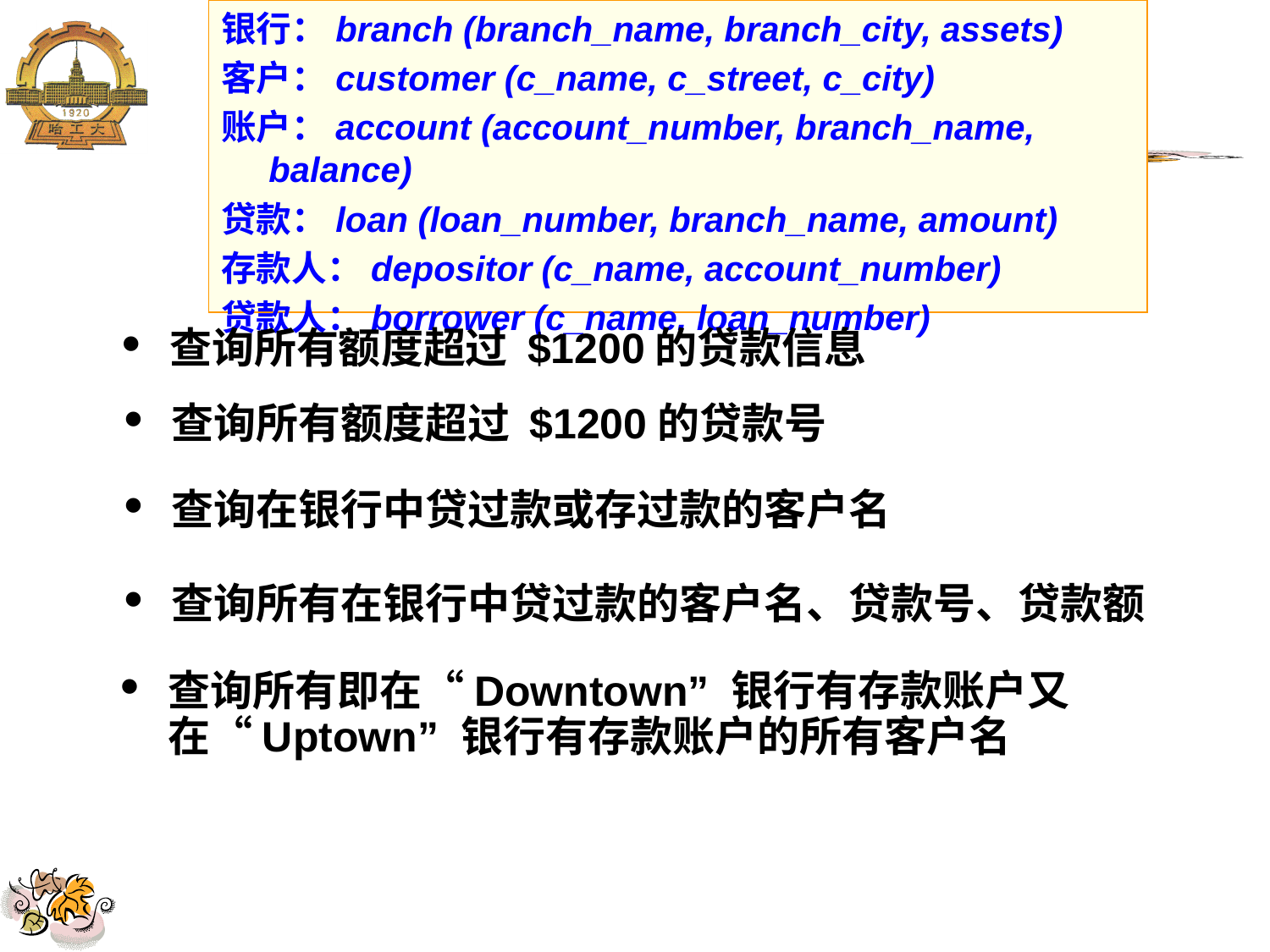

#
银行：branch (branch_name, branch_city, assets)
客户：customer (c_name, c_street, c_city)
账户：account (account_number, branch_name, balance)
贷款：loan (loan_number, branch_name, amount)
存款人：depositor (c_name, account_number)
贷款人：borrower (c_name, loan_number)
查询所有额度超过 $1200的贷款信息
查询所有额度超过 $1200的贷款号
查询在银行中贷过款或存过款的客户名
查询所有在银行中贷过款的客户名、贷款号、贷款额
查询所有即在“Downtown” 银行有存款账户又在“Uptown” 银行有存款账户的所有客户名